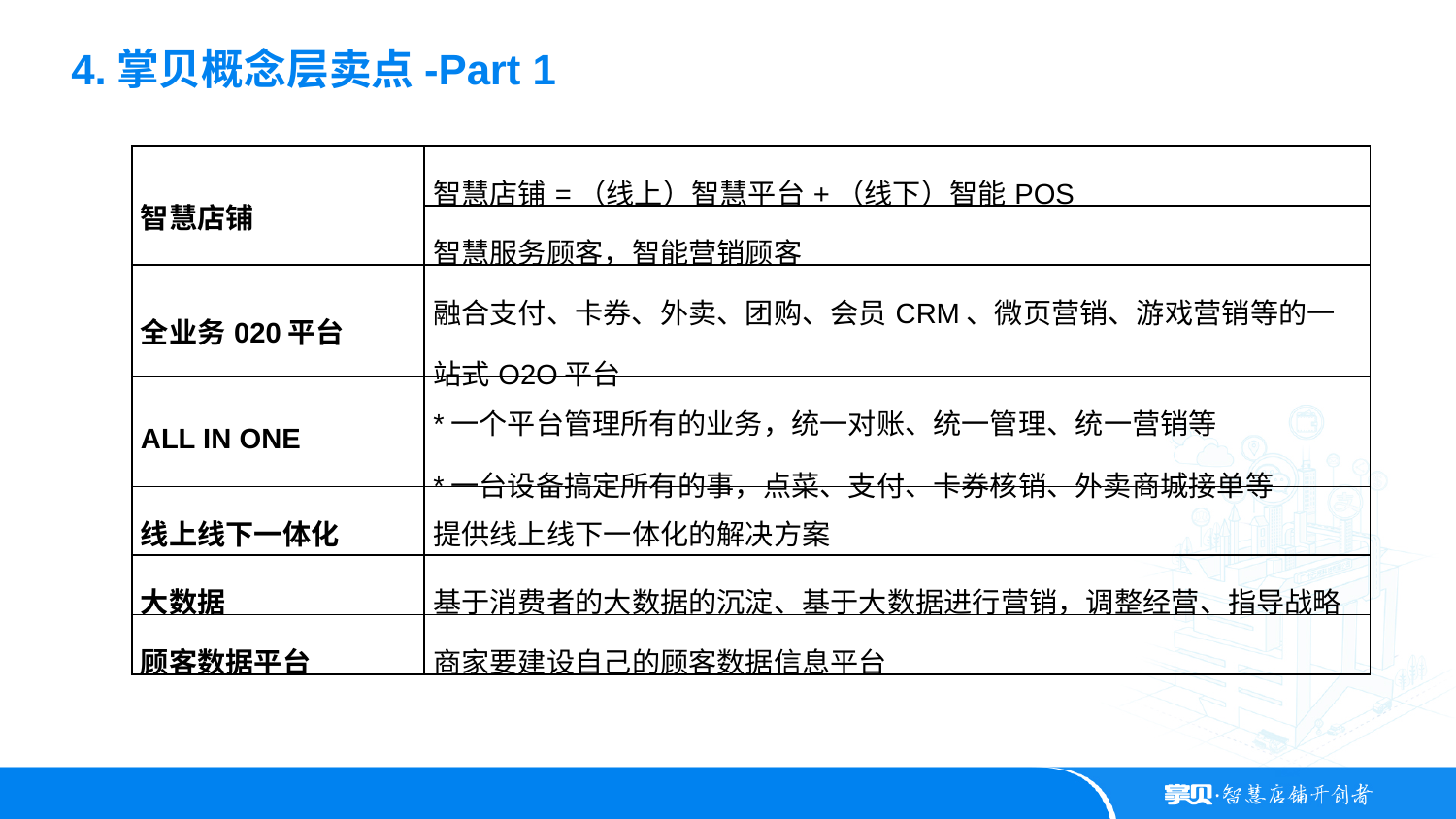

4.掌贝概念层卖点-Part 1
| 智慧店铺 | 智慧店铺=（线上）智慧平台+（线下）智能POS |
| --- | --- |
|  | 智慧服务顾客，智能营销顾客 |
| 全业务020平台 | 融合支付、卡券、外卖、团购、会员CRM、微页营销、游戏营销等的一站式O2O平台 |
| ALL IN ONE | \*一个平台管理所有的业务，统一对账、统一管理、统一营销等 \*一台设备搞定所有的事，点菜、支付、卡券核销、外卖商城接单等 |
| 线上线下一体化 | 提供线上线下一体化的解决方案 |
| 大数据 | 基于消费者的大数据的沉淀、基于大数据进行营销，调整经营、指导战略 |
| 顾客数据平台 | 商家要建设自己的顾客数据信息平台 |